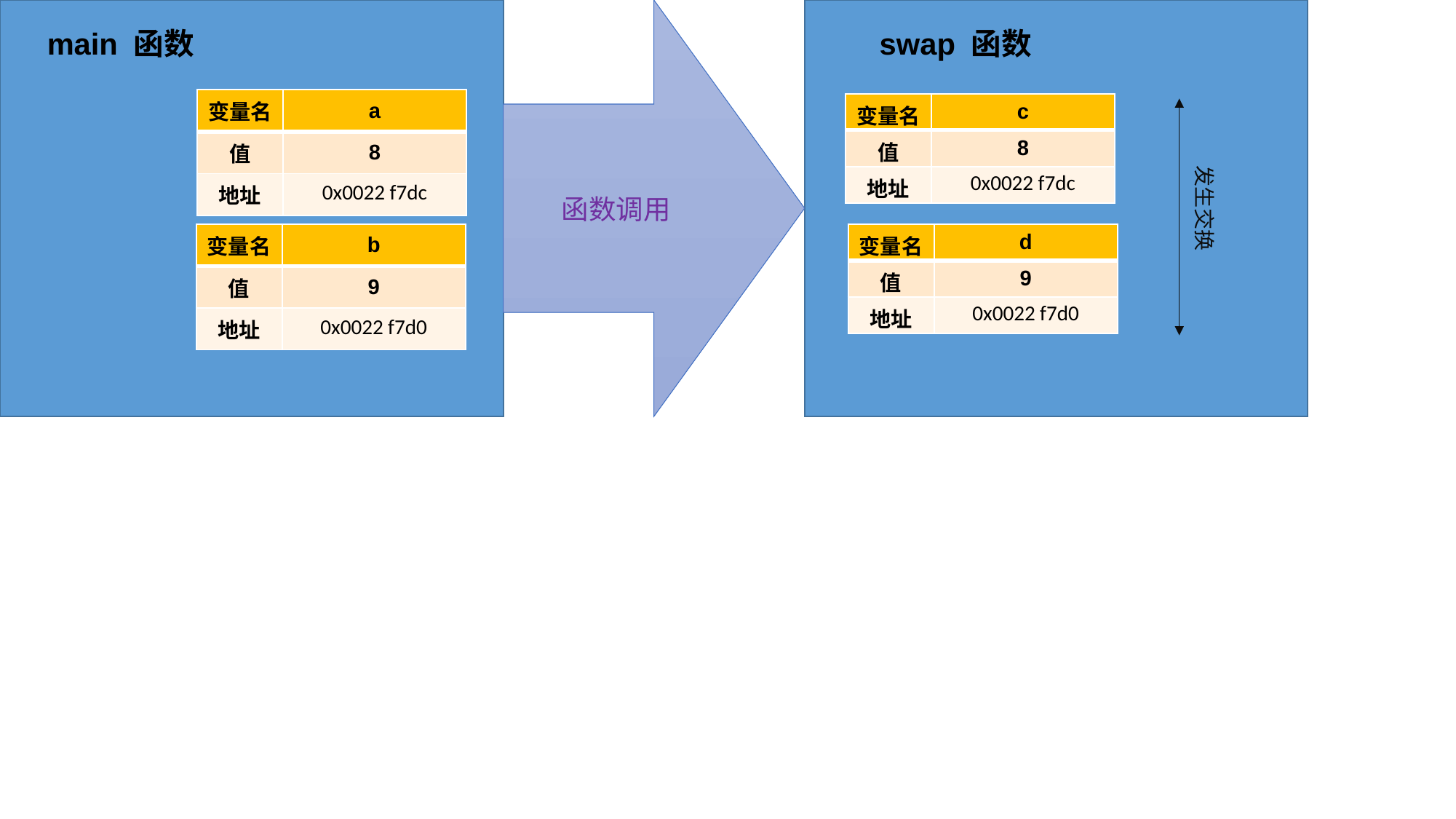

函数调用

main 函数
swap 函数
| 变量名 | a |
| --- | --- |
| 值 | 8 |
| 地址 | 0x0022 f7dc |
| 变量名 | c |
| --- | --- |
| 值 | 8 |
| 地址 | 0x0022 f7dc |
发生交换
| 变量名 | b |
| --- | --- |
| 值 | 9 |
| 地址 | 0x0022 f7d0 |
| 变量名 | d |
| --- | --- |
| 值 | 9 |
| 地址 | 0x0022 f7d0 |